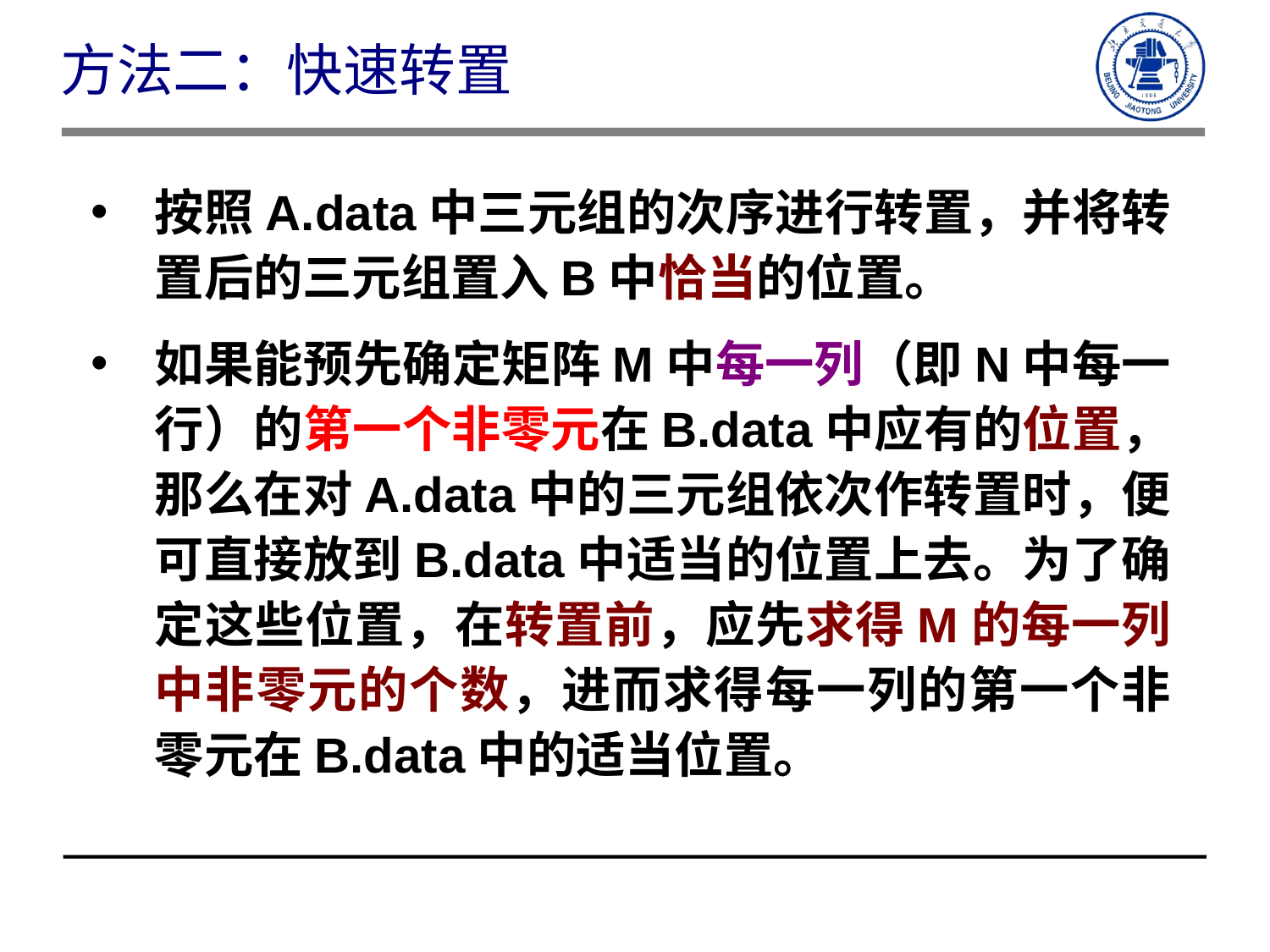

方法二：快速转置
按照A.data中三元组的次序进行转置，并将转置后的三元组置入B中恰当的位置。
如果能预先确定矩阵M中每一列（即N中每一行）的第一个非零元在B.data中应有的位置，那么在对A.data中的三元组依次作转置时，便可直接放到B.data中适当的位置上去。为了确定这些位置，在转置前，应先求得M的每一列中非零元的个数，进而求得每一列的第一个非零元在B.data中的适当位置。